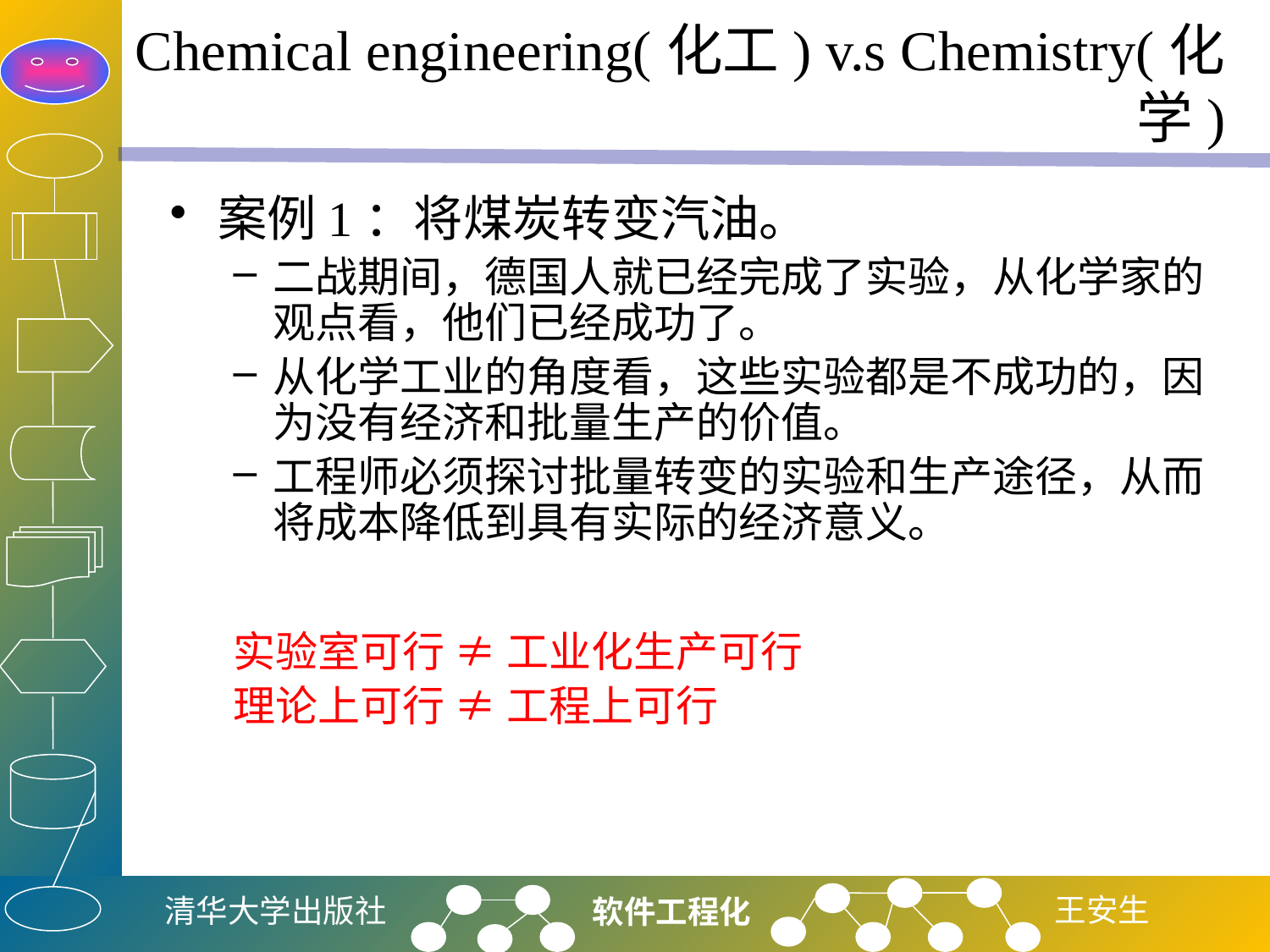

# Chemical engineering(化工) v.s Chemistry(化学)
案例1：将煤炭转变汽油。
二战期间，德国人就已经完成了实验，从化学家的观点看，他们已经成功了。
从化学工业的角度看，这些实验都是不成功的，因为没有经济和批量生产的价值。
工程师必须探讨批量转变的实验和生产途径，从而将成本降低到具有实际的经济意义。

实验室可行 ≠ 工业化生产可行
理论上可行 ≠ 工程上可行